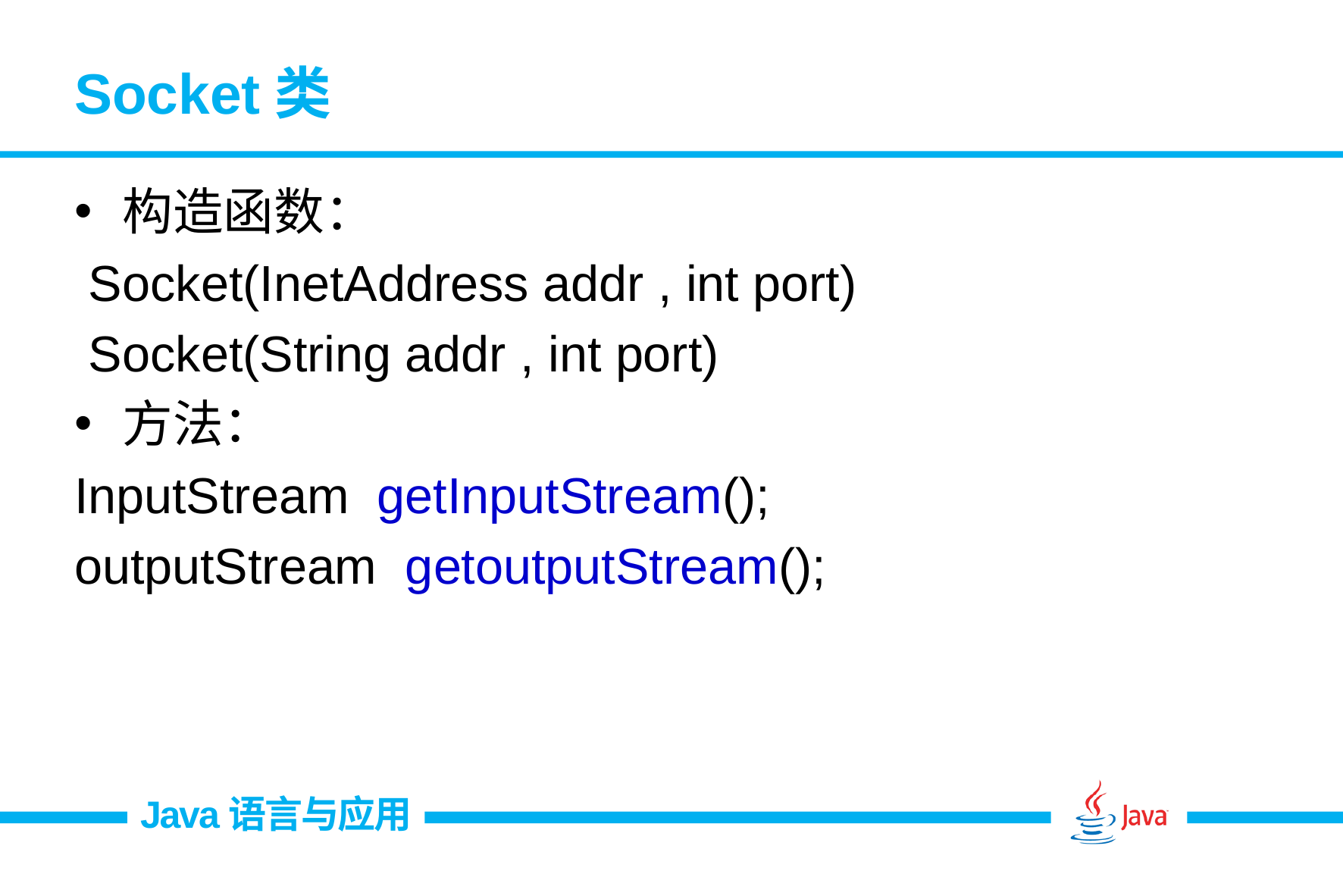

# Socket类
构造函数：
 Socket(InetAddress addr , int port)
 Socket(String addr , int port)
方法：
InputStream  getInputStream();
outputStream  getoutputStream();